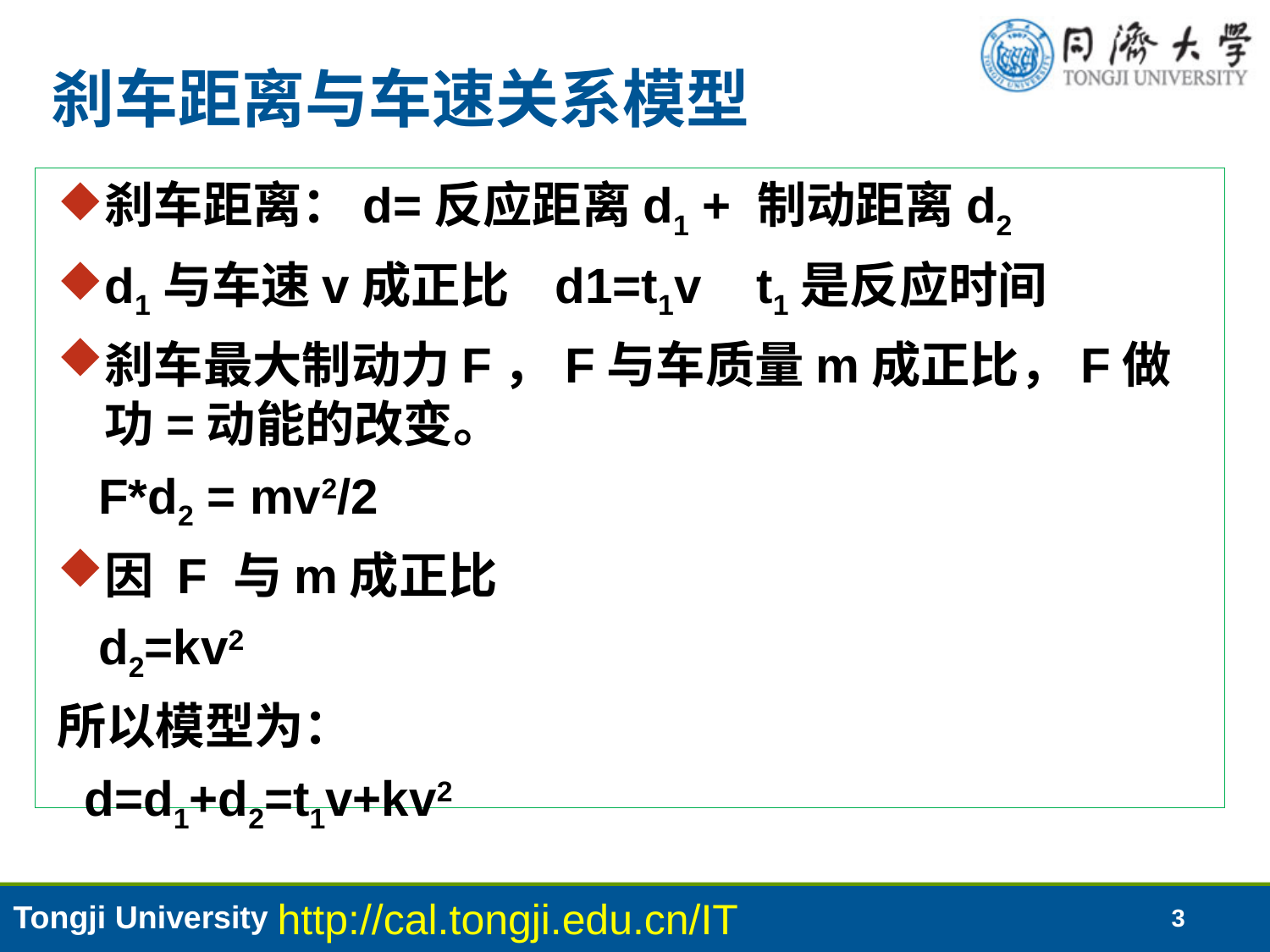

# 刹车距离与车速关系模型
刹车距离：d=反应距离d1 + 制动距离d2
d1与车速v成正比   d1=t1v    t1是反应时间
刹车最大制动力F，F与车质量m成正比，F做功=动能的改变。
   F*d2 = mv2/2
因 F 与m成正比
   d2=kv2
所以模型为：
  d=d1+d2=t1v+kv2